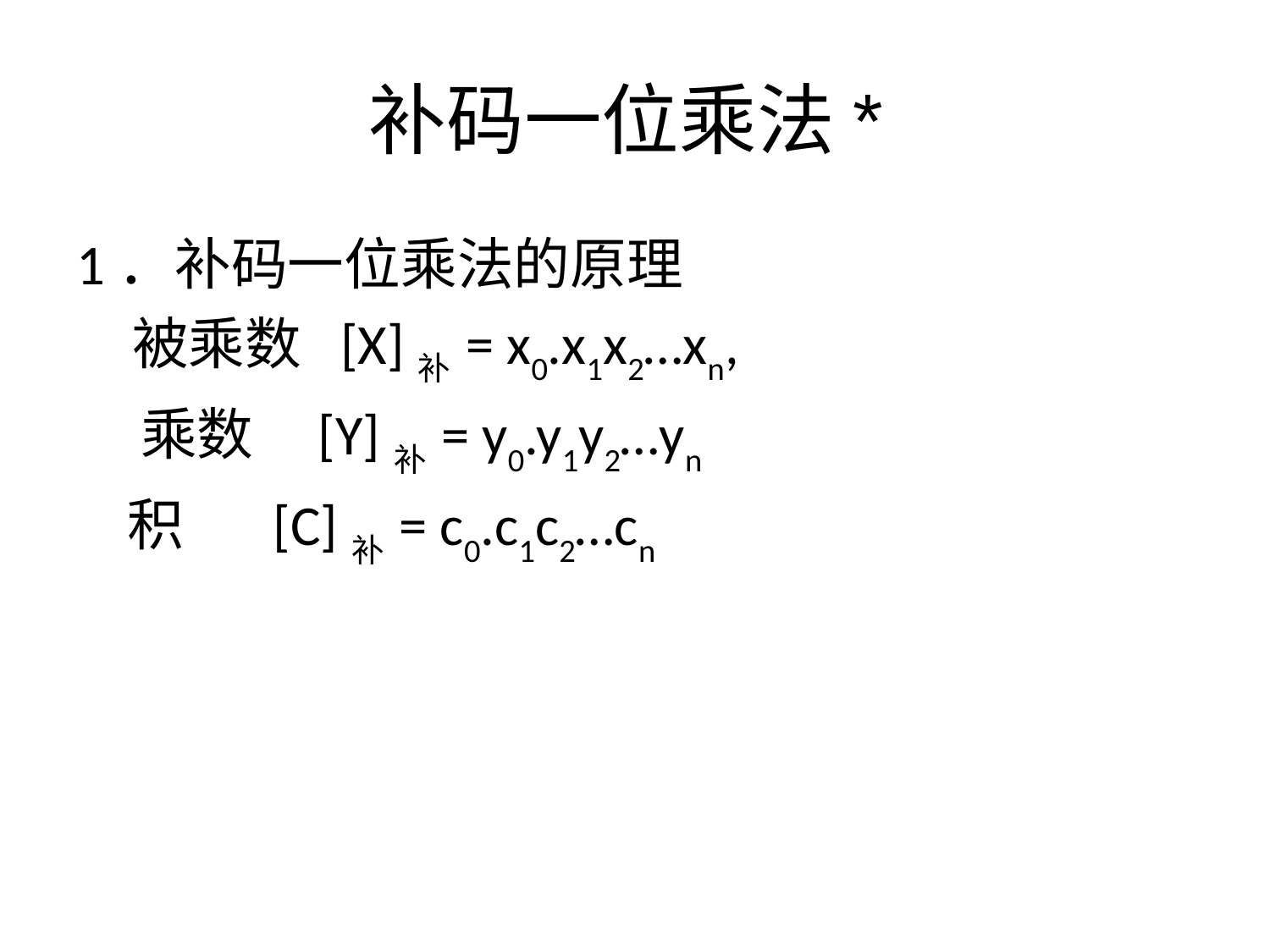

# 补码一位乘法*
1．补码一位乘法的原理
    被乘数  [X]补 = x0.x1x2…xn,
    乘数    [Y]补 = y0.y1y2…yn
      积      [C]补 = c0.c1c2…cn